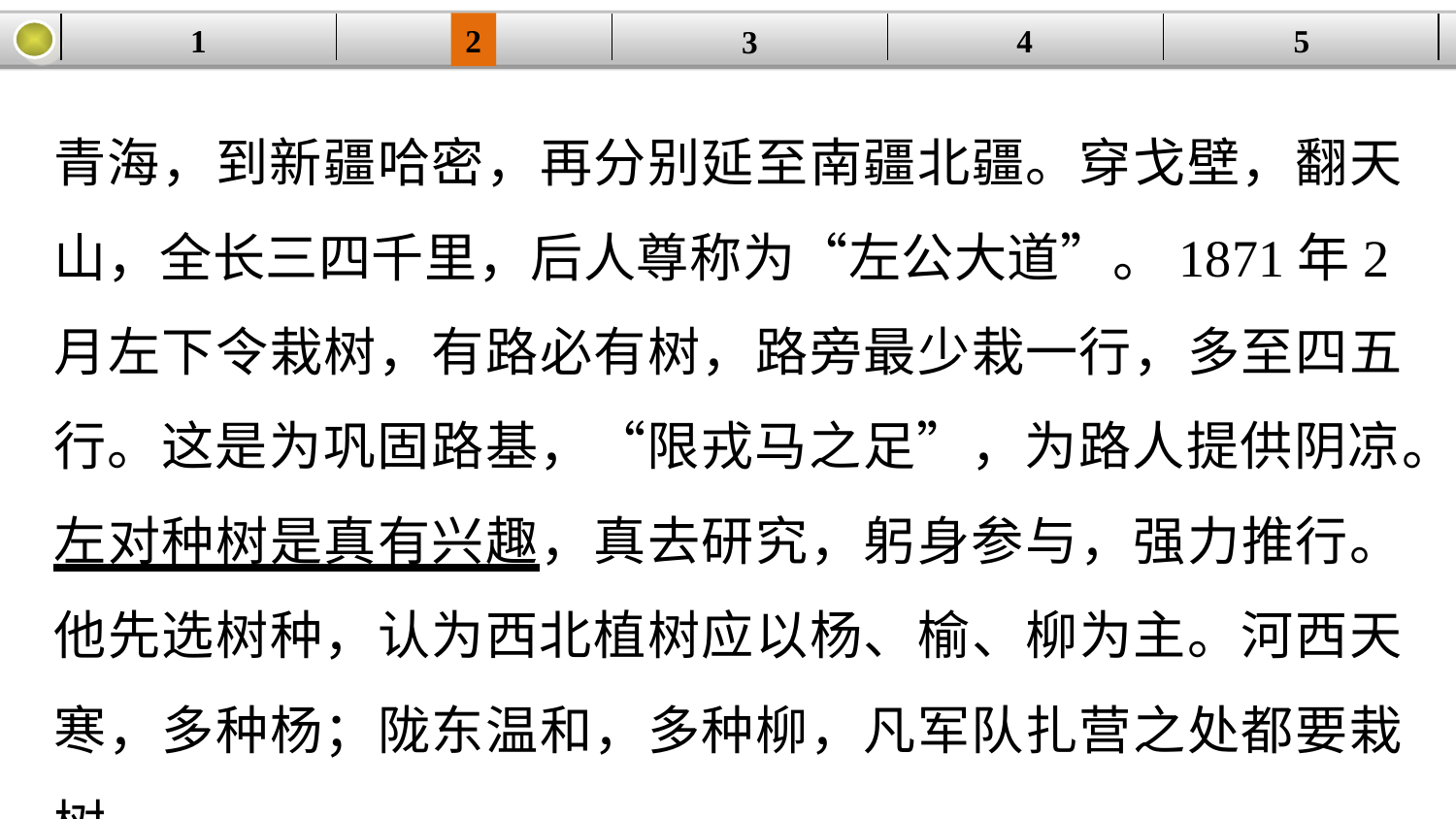

1
2
4
5
|  |  |  |  |  |
| --- | --- | --- | --- | --- |
3

青海，到新疆哈密，再分别延至南疆北疆。穿戈壁，翻天山，全长三四千里，后人尊称为“左公大道”。1871年2月左下令栽树，有路必有树，路旁最少栽一行，多至四五行。这是为巩固路基，“限戎马之足”，为路人提供阴凉。左对种树是真有兴趣，真去研究，躬身参与，强力推行。他先选树种，认为西北植树应以杨、榆、柳为主。河西天寒，多种杨；陇东温和，多种柳，凡军队扎营之处都要栽树。